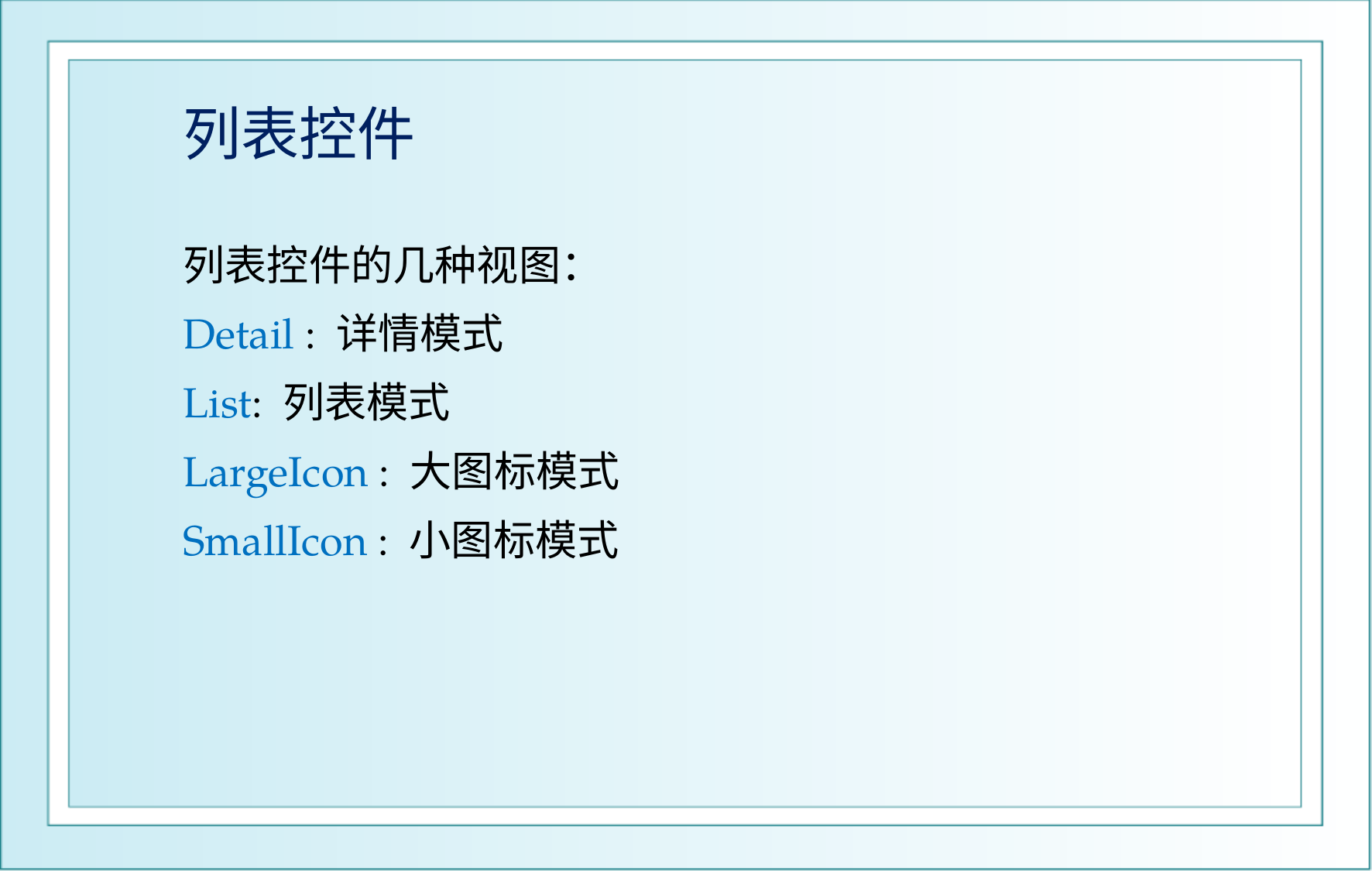

# 列表控件
列表控件的几种视图：
Detail : 详情模式
List: 列表模式
LargeIcon : 大图标模式
SmallIcon : 小图标模式